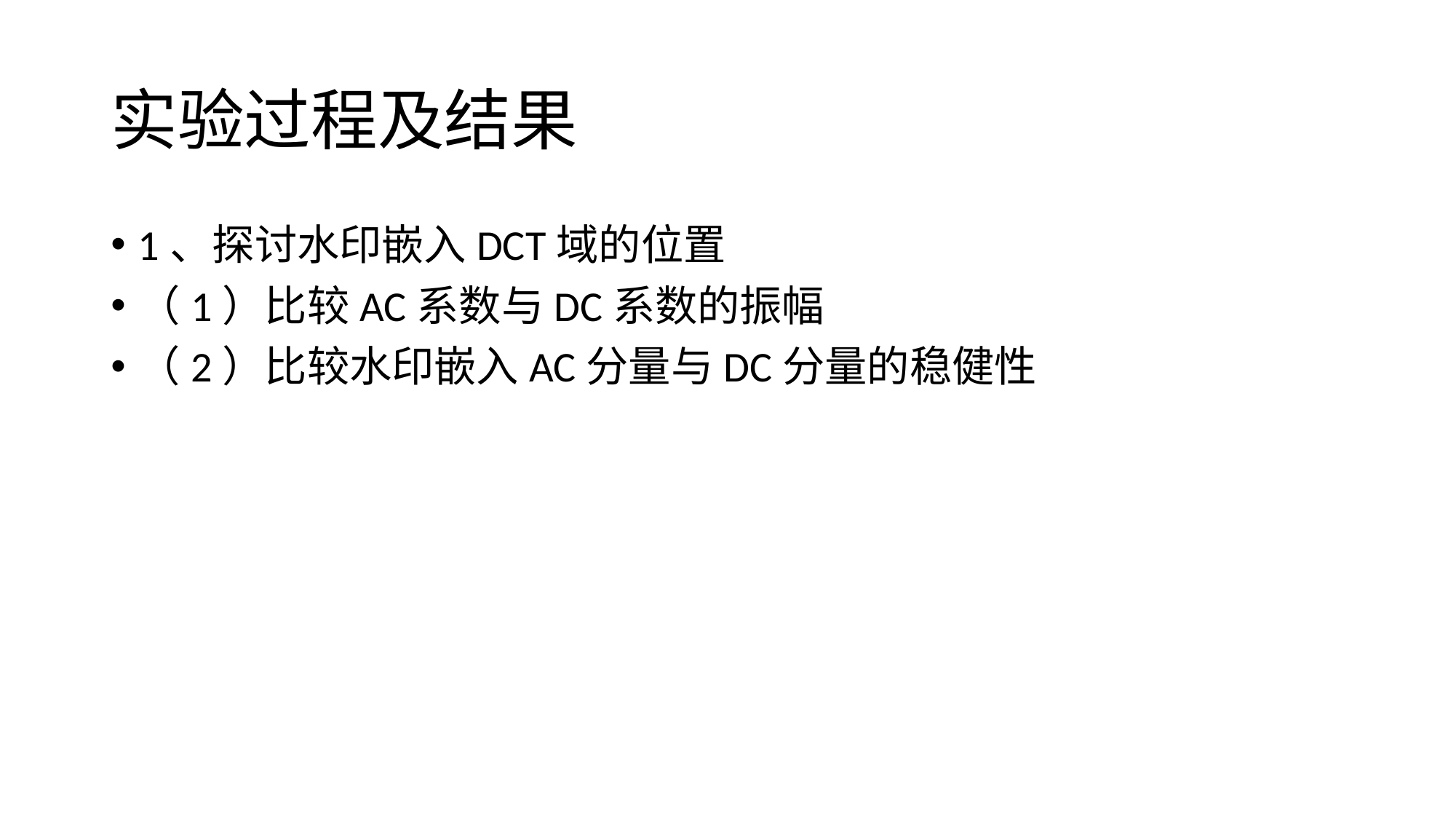

# 实验过程及结果
1、探讨水印嵌入DCT域的位置
（1）比较AC系数与DC系数的振幅
（2）比较水印嵌入AC分量与DC分量的稳健性